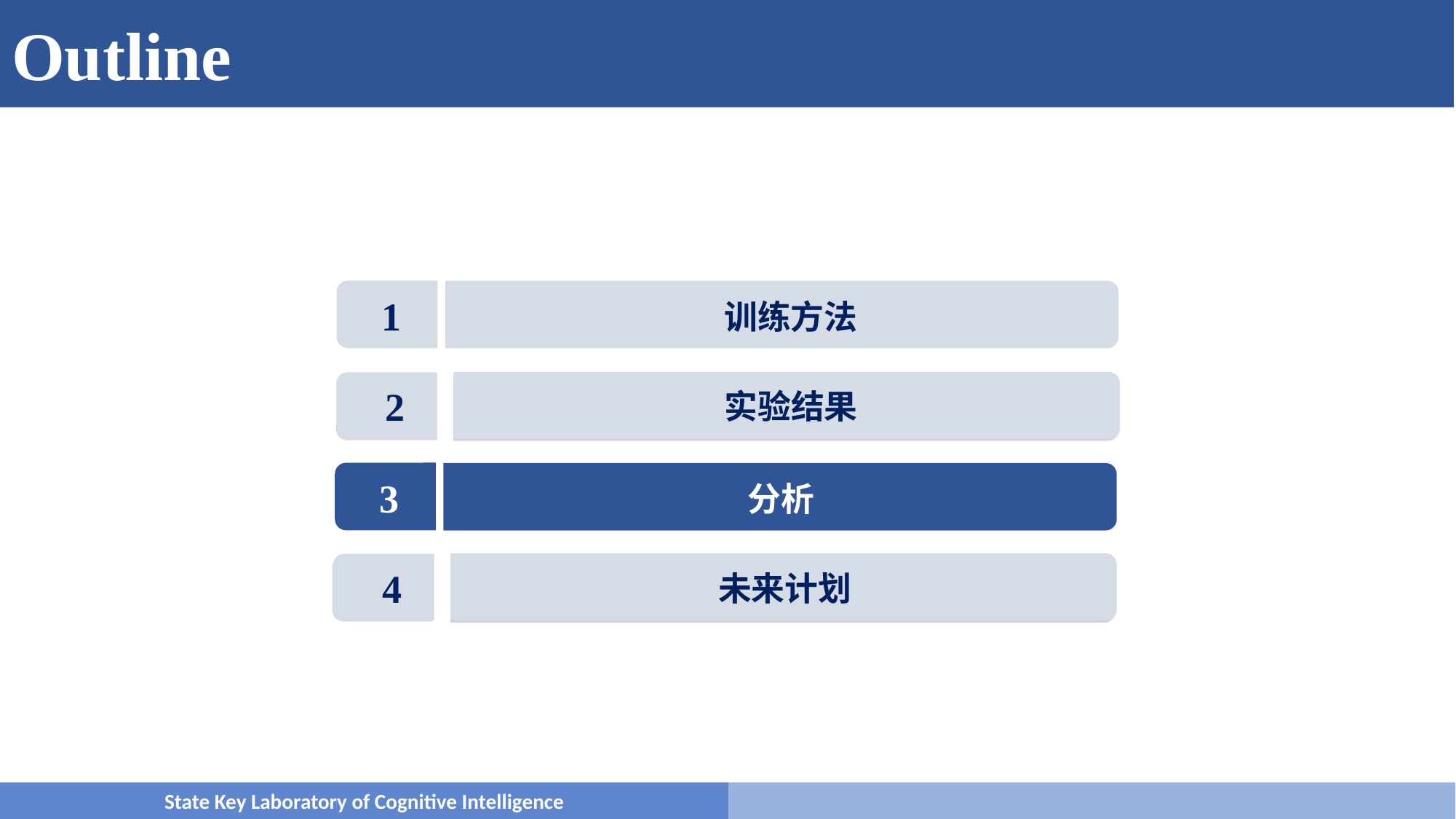

Outline

 训练方法
1

2
实验结果

分析
3

4
未来计划
State Key Laboratory of Cognitive Intelligence